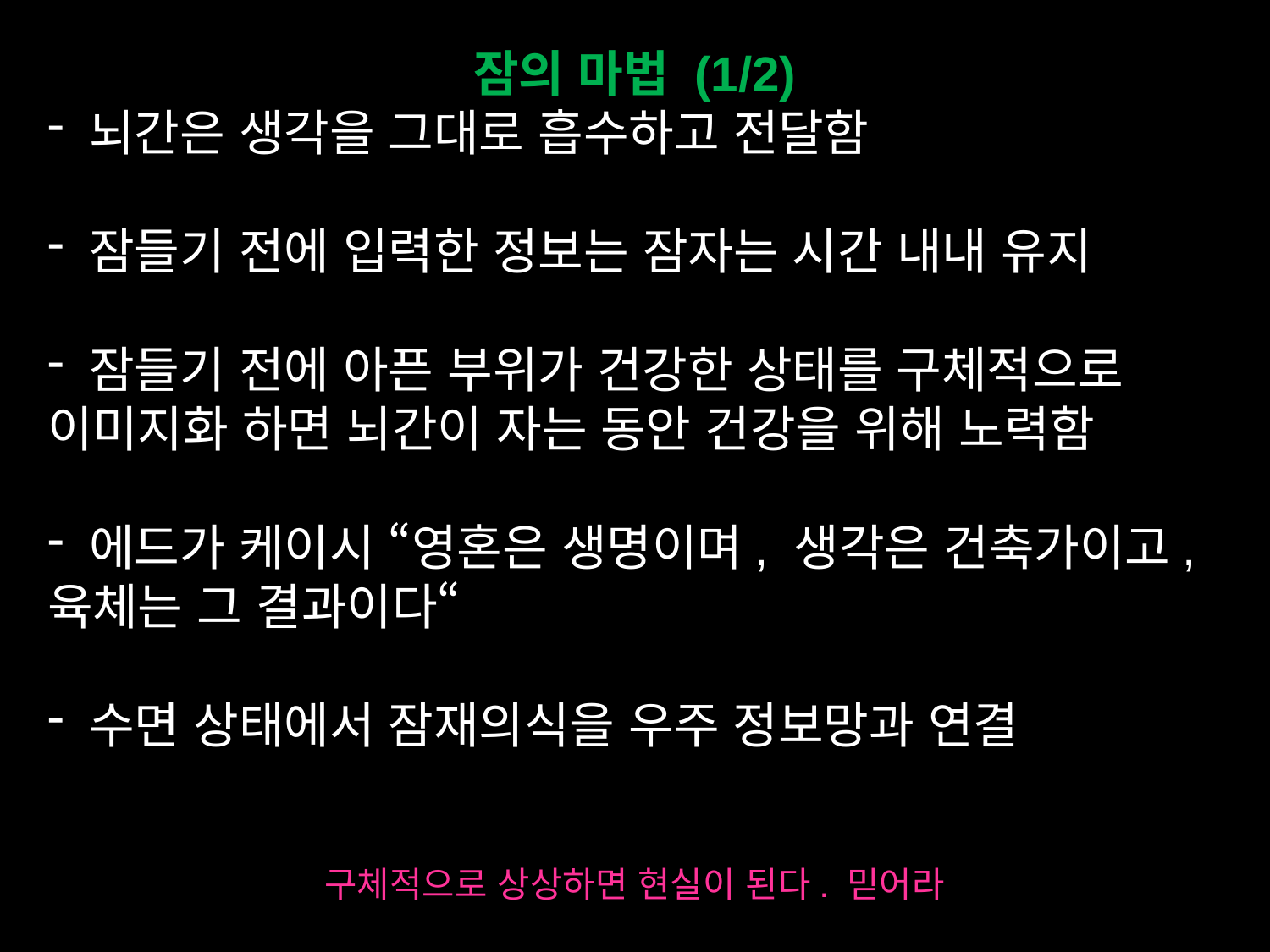

잠의 마법 (1/2)
 뇌간은 생각을 그대로 흡수하고 전달함

 잠들기 전에 입력한 정보는 잠자는 시간 내내 유지

 잠들기 전에 아픈 부위가 건강한 상태를 구체적으로 이미지화 하면 뇌간이 자는 동안 건강을 위해 노력함

 에드가 케이시 “영혼은 생명이며, 생각은 건축가이고, 육체는 그 결과이다“

 수면 상태에서 잠재의식을 우주 정보망과 연결
구체적으로 상상하면 현실이 된다. 믿어라